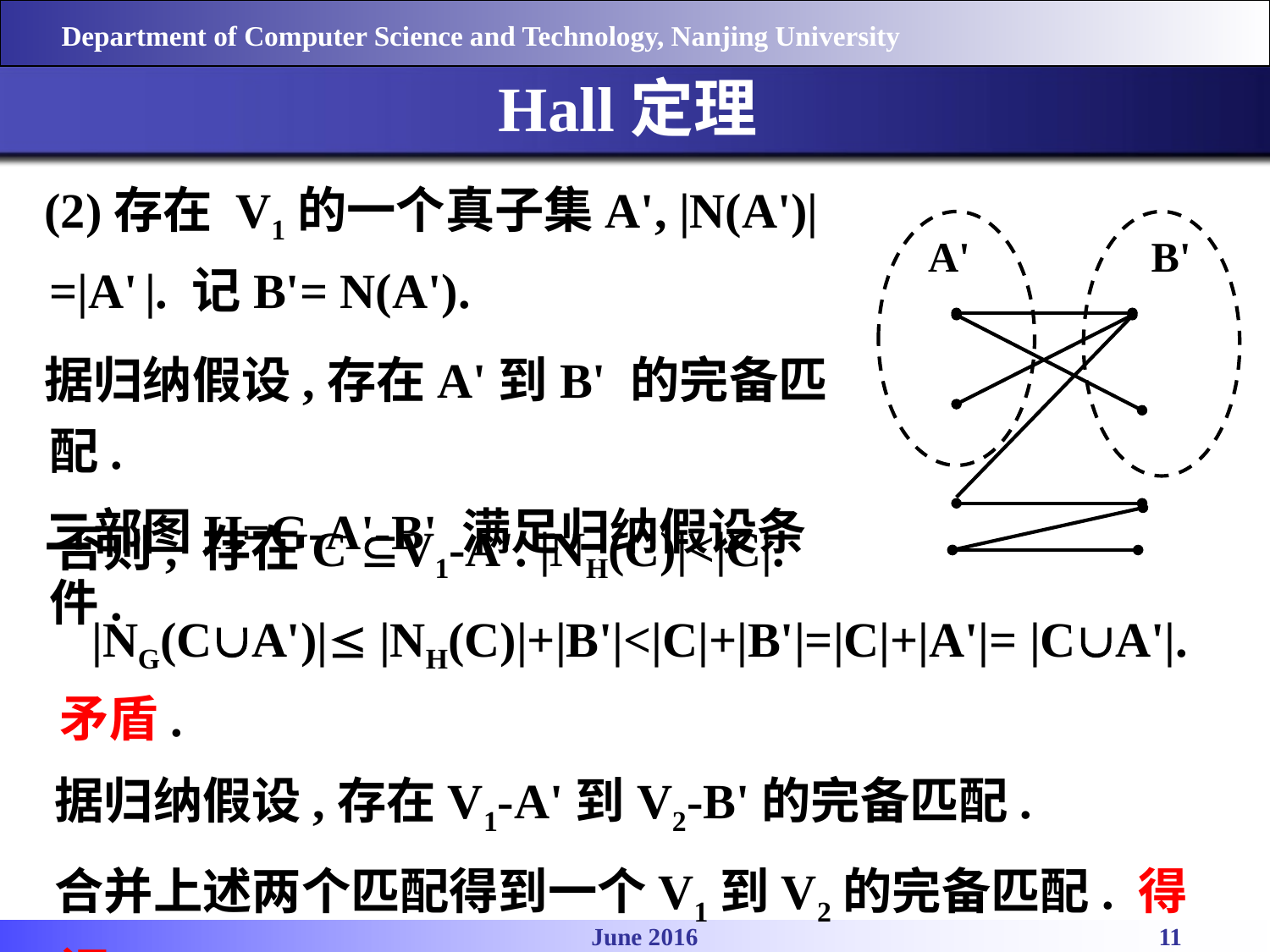

Hall定理
(2)存在 V1的一个真子集A', |N(A')| =|A' |. 记B'= N(A').
据归纳假设,存在A'到B' 的完备匹配.
二部图H=G-A'-B' 满足归纳假设条件.

A'
B'
否则, 存在C ⊆V1-A'. |NH(C)|<|C|.
   |NG(C∪A')|≤ |NH(C)|+|B'|<|C|+|B'|=|C|+|A'|= |C∪A'|. 矛盾.
据归纳假设,存在V1-A'到V2-B'的完备匹配.
合并上述两个匹配得到一个V1到V2的完备匹配. 得证